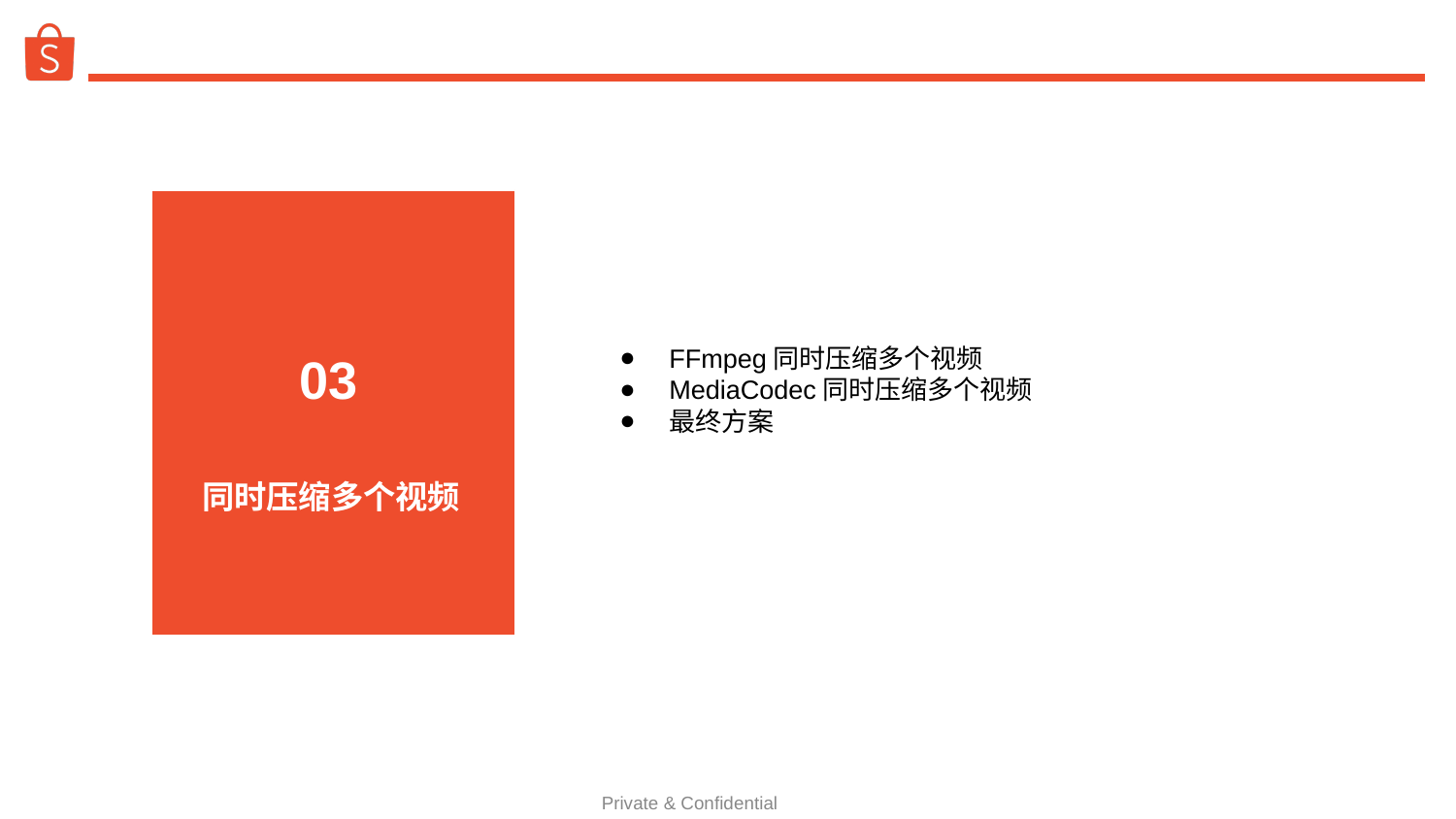

FFmpeg同时压缩多个视频
MediaCodec同时压缩多个视频
最终方案
 03

简介
同时压缩多个视频
Private & Confidential